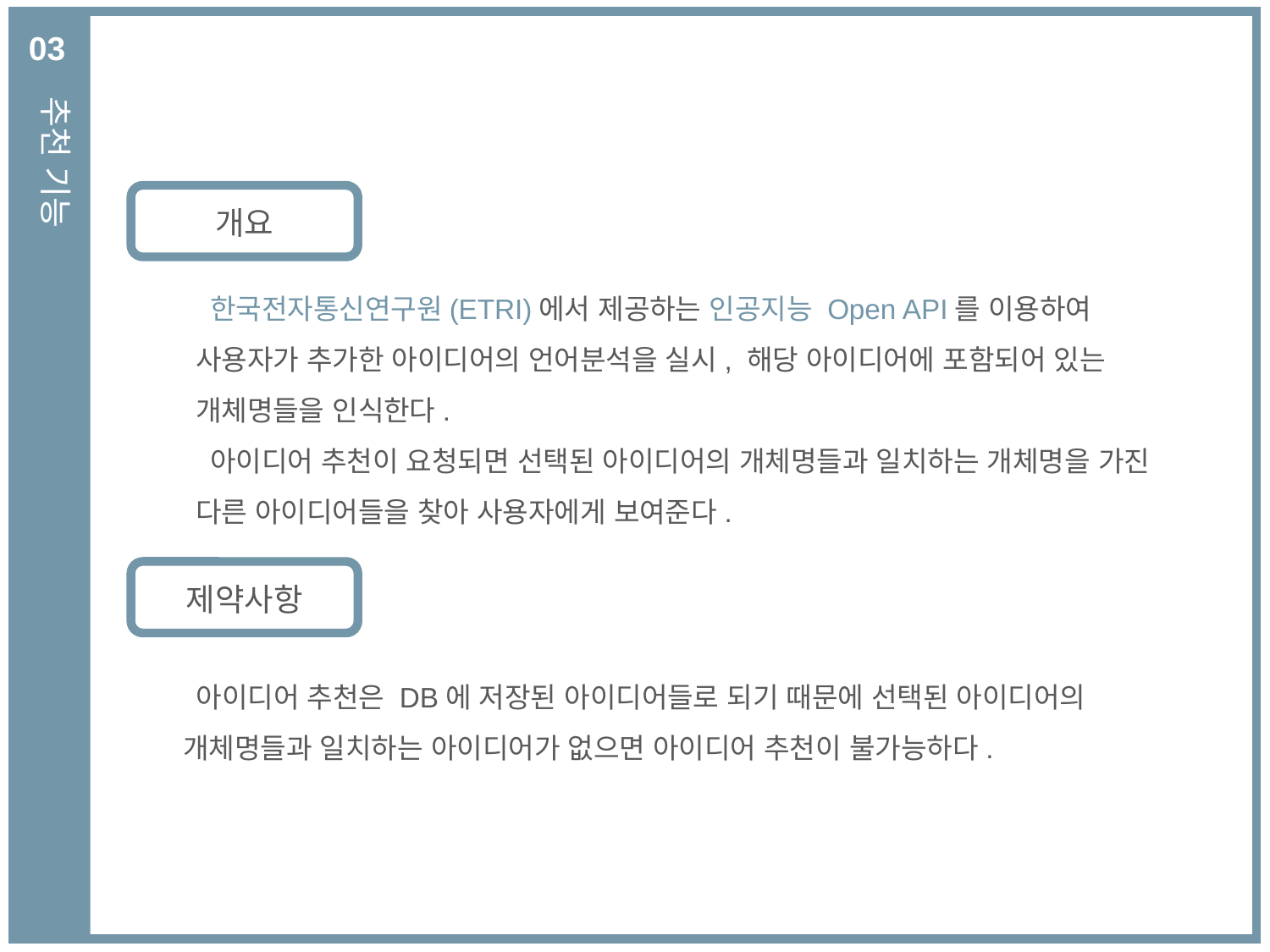

03
추천 기능

개요
 한국전자통신연구원(ETRI)에서 제공하는 인공지능 Open API를 이용하여
사용자가 추가한 아이디어의 언어분석을 실시, 해당 아이디어에 포함되어 있는
개체명들을 인식한다.
 아이디어 추천이 요청되면 선택된 아이디어의 개체명들과 일치하는 개체명을 가진
다른 아이디어들을 찾아 사용자에게 보여준다.

제약사항
 아이디어 추천은 DB에 저장된 아이디어들로 되기 때문에 선택된 아이디어의
개체명들과 일치하는 아이디어가 없으면 아이디어 추천이 불가능하다.